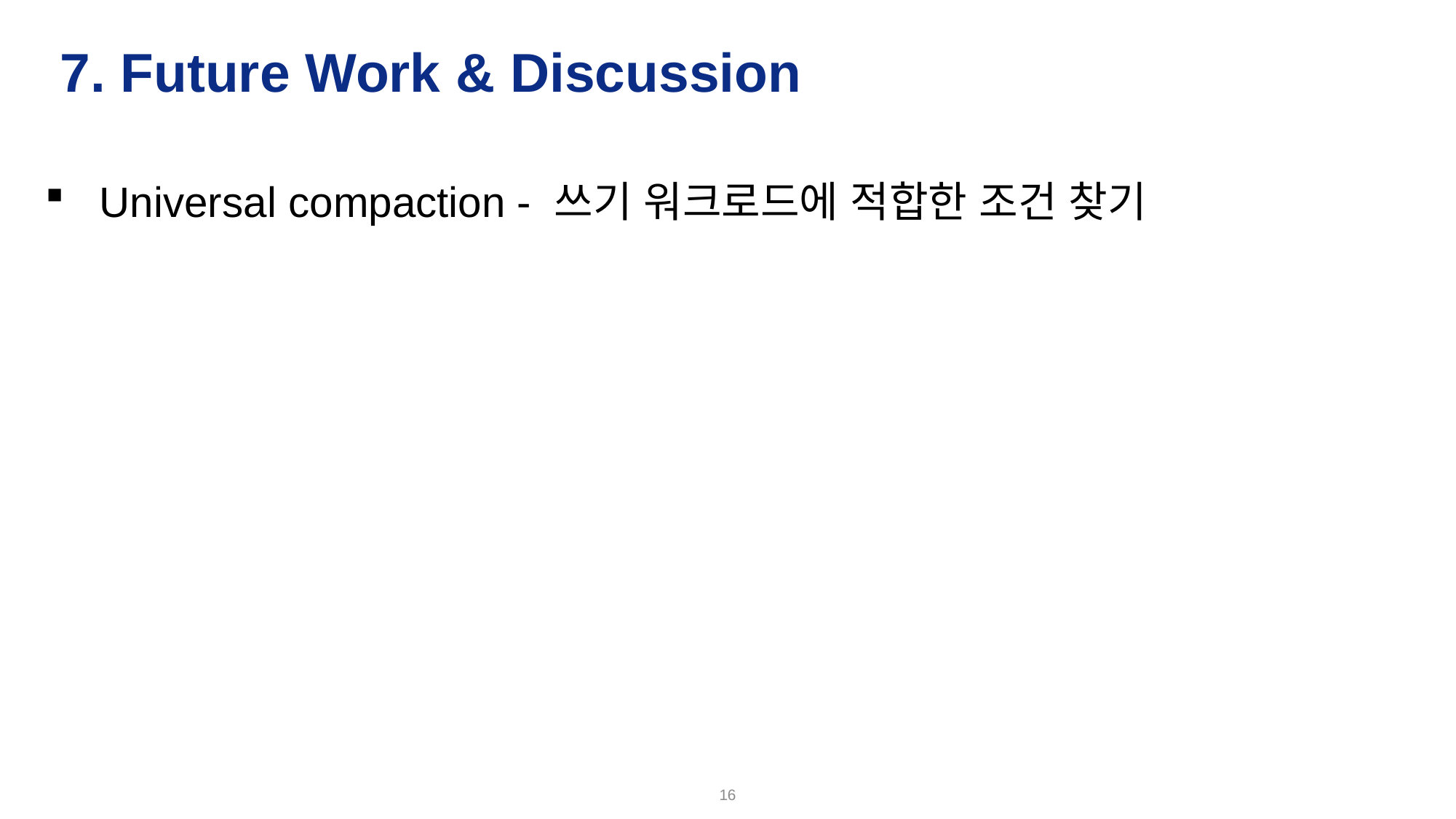

# 7. Future Work & Discussion
Universal compaction - 쓰기 워크로드에 적합한 조건 찾기
16